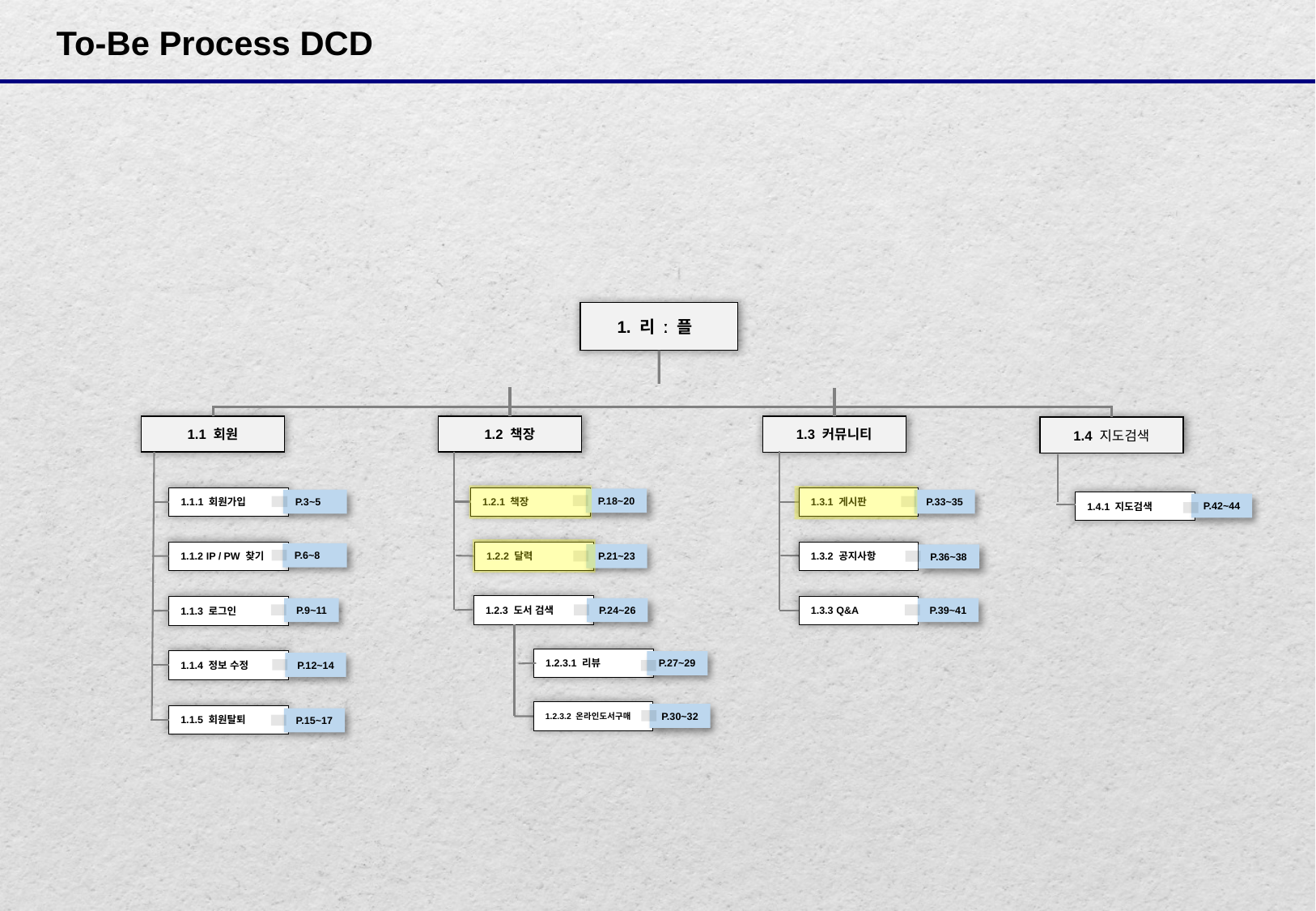

1. 리 ː 플
1.1 회원

1.2 책장

1.3 커뮤니티

1.4 지도검색

1.2.1 책장
1.1.1 회원가입
1.3.1 게시판
P.18~20
P.3~5
P.33~35
1.4.1 지도검색
P.42~44

1.1.2 IP / PW 찾기
1.2.2 달력
1.3.2 공지사항
P.6~8
P.21~23
P.36~38

1.2.3 도서 검색
1.3.3 Q&A
1.1.3 로그인
P.9~11
P.24~26
P.39~41

1.2.3.1 리뷰
P.27~29
1.1.4 정보 수정
P.12~14

1.2.3.2 온라인도서구매
P.30~32
1.1.5 회원탈퇴
P.15~17